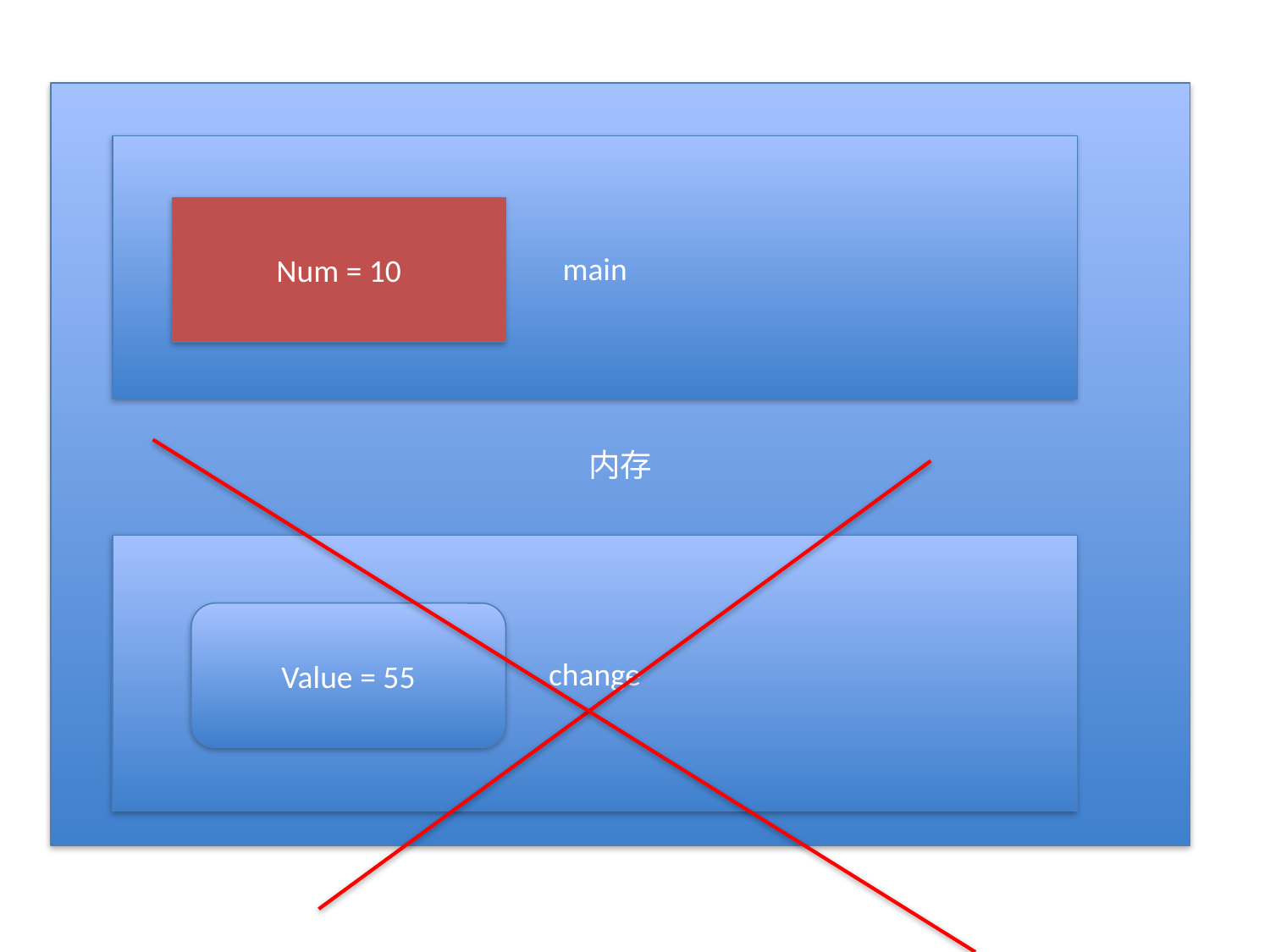

内存
main
Num = 10
change
Value = 55